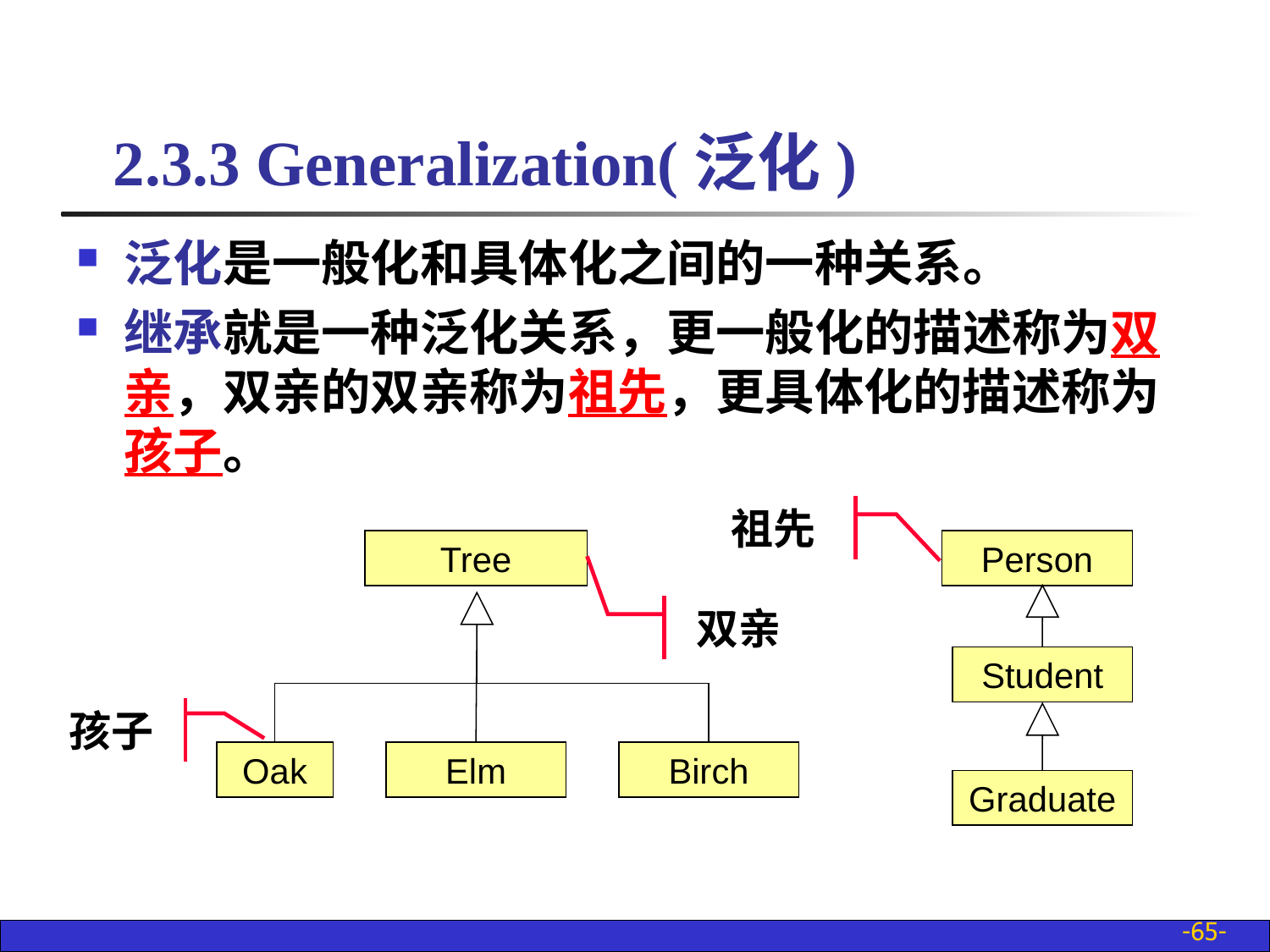

2.3.3 Generalization(泛化)
泛化是一般化和具体化之间的一种关系。
继承就是一种泛化关系，更一般化的描述称为双亲，双亲的双亲称为祖先，更具体化的描述称为孩子。
祖先
Tree
Person

双亲
Student
孩子

Oak
Elm
Birch
Graduate
-65-